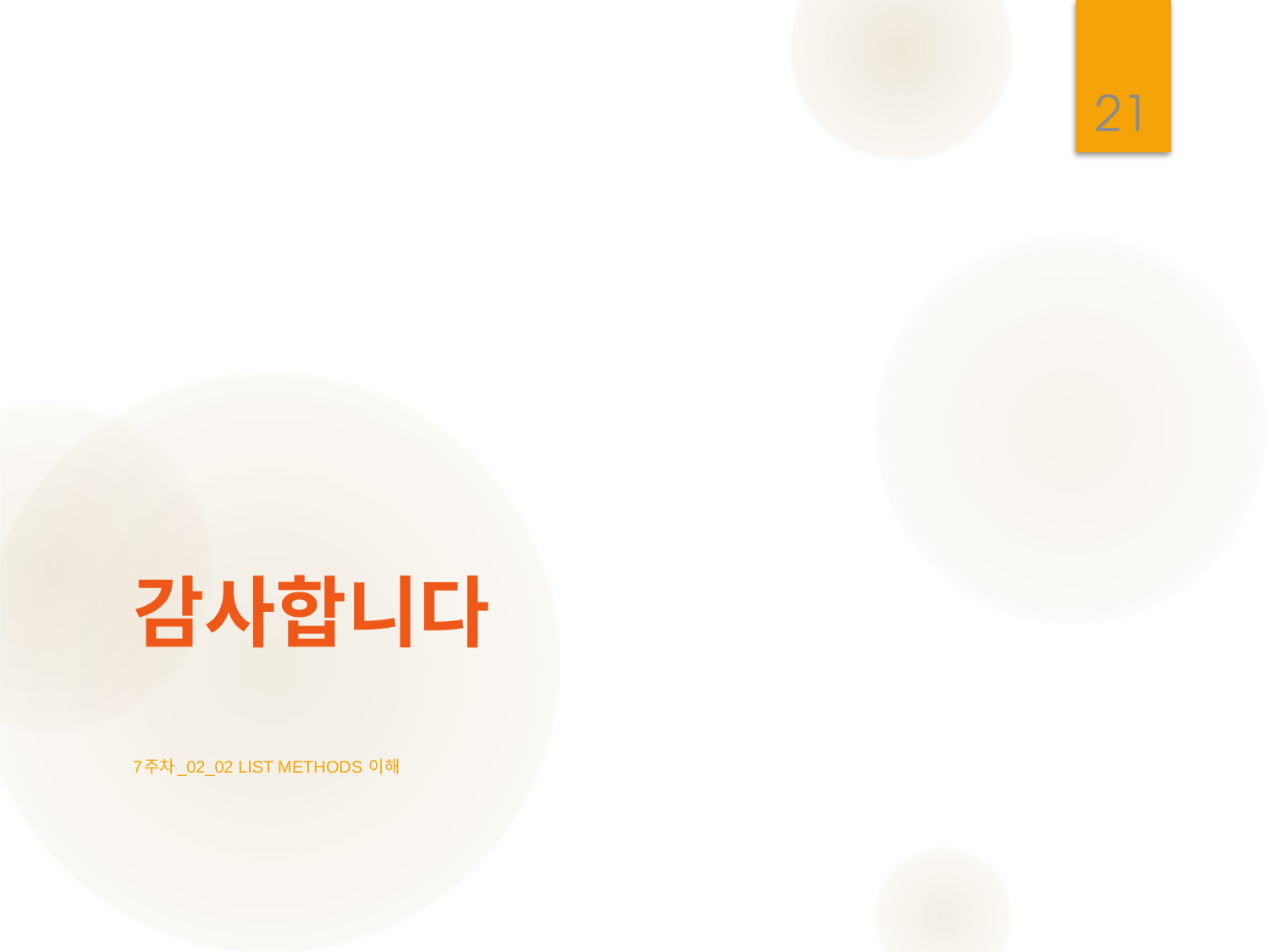

21
# 감사합니다

7주차_02_02 list methods 이해